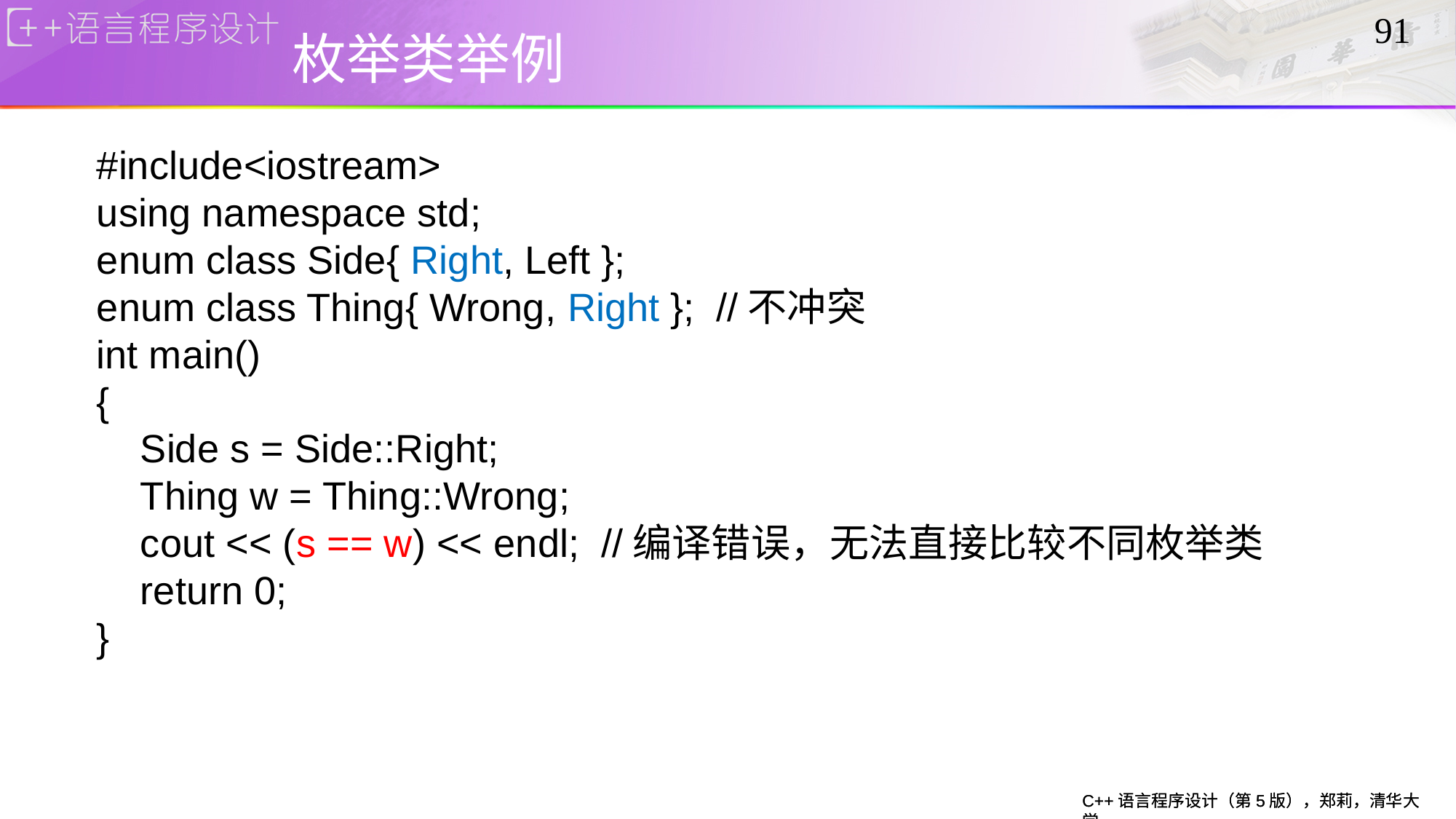

# 枚举类举例
#include<iostream>
using namespace std;
enum class Side{ Right, Left };
enum class Thing{ Wrong, Right };  //不冲突
int main()
{
    Side s = Side::Right;
    Thing w = Thing::Wrong;
    cout << (s == w) << endl;  //编译错误，无法直接比较不同枚举类
    return 0;
}